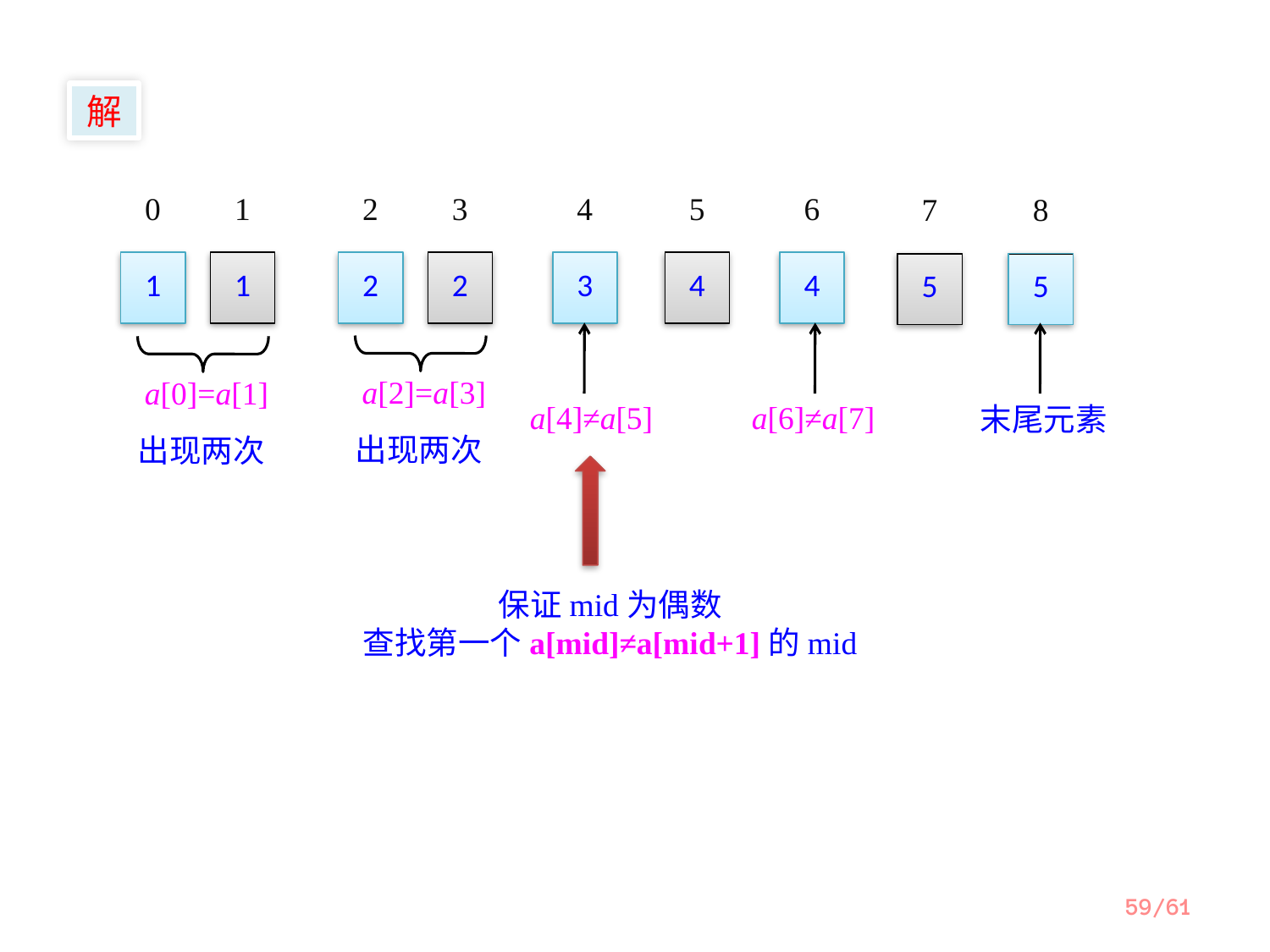

解
0
1
2
3
4
5
6
7
8
1
1
2
2
3
4
4
5
5

a[2]=a[3]
a[0]=a[1]
a[4]≠a[5]
a[6]≠a[7]
末尾元素
出现两次
出现两次

保证mid为偶数
查找第一个a[mid]≠a[mid+1]的mid
59/61